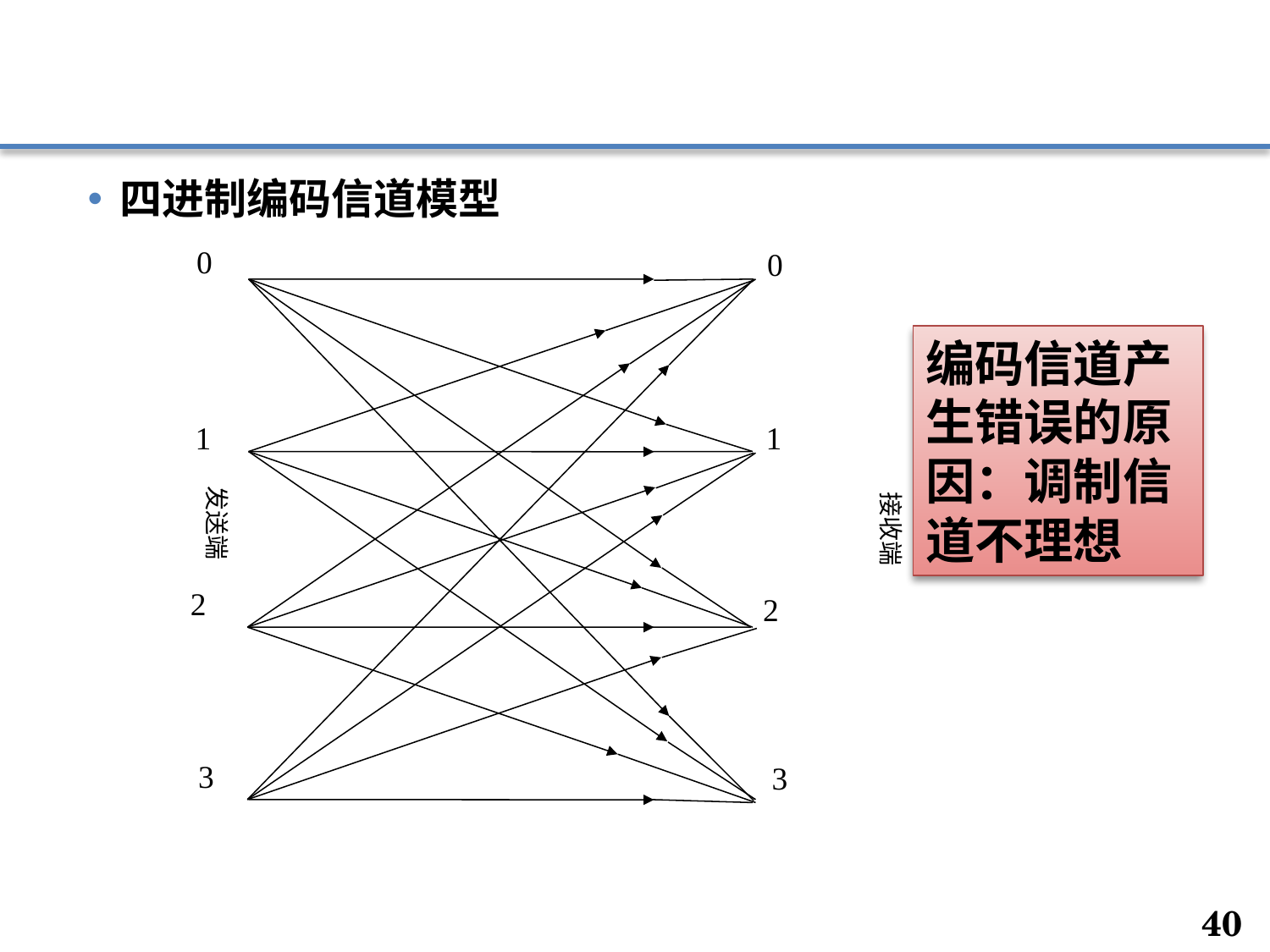

#
四进制编码信道模型

0
0

1
1

发送端
接收端

2
2

3
3

编码信道产生错误的原因：调制信道不理想
40